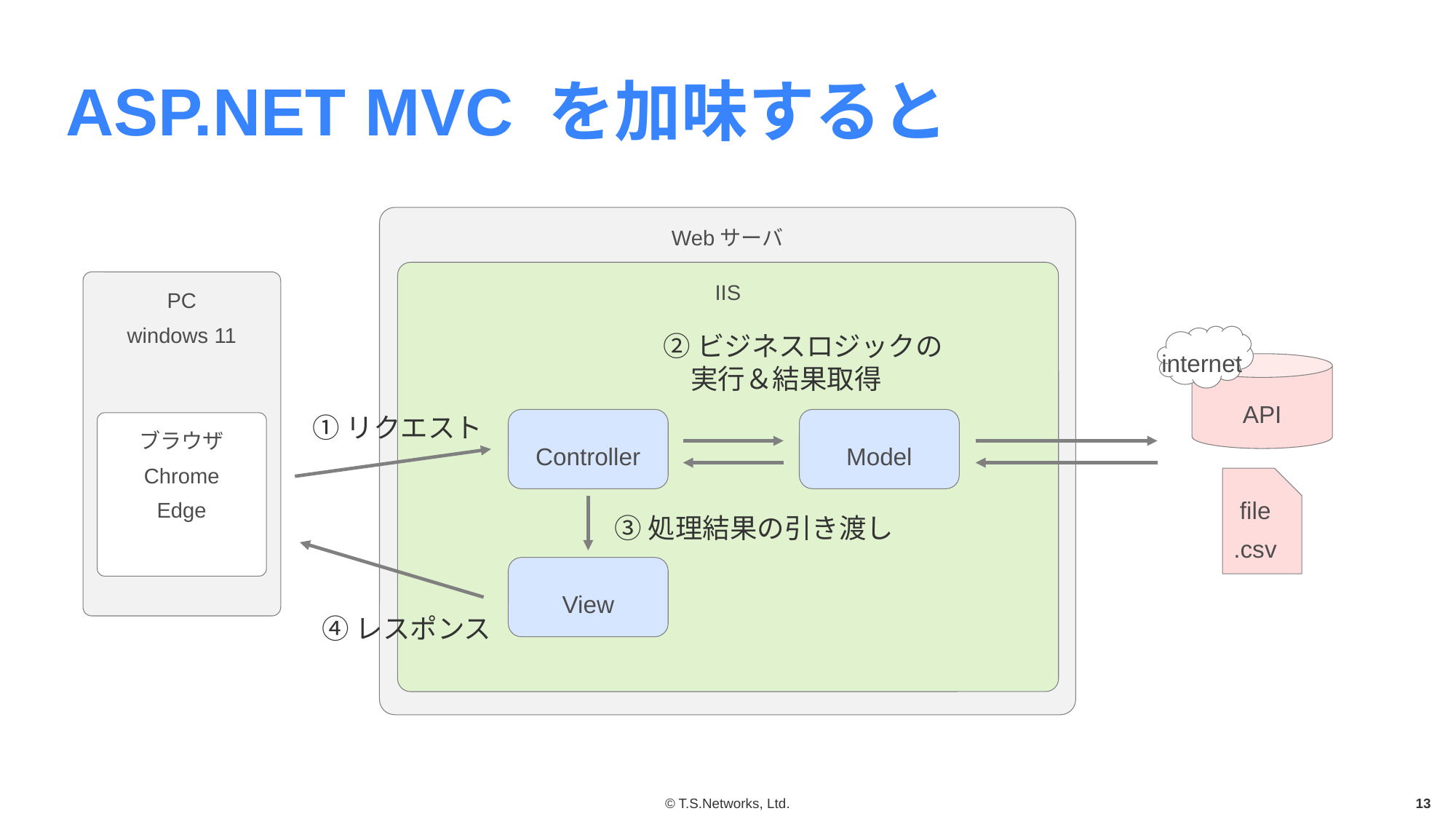

# ASP.NET MVC を加味すると
Webサーバ

IIS

PC
windows 11
②ビジネスロジックの
　実行＆結果取得
①リクエスト
Controller
Model
③処理結果の引き渡し
View
④レスポンス
internet
API
ブラウザ
Chrome
Edge
file
.csv
© T.S.Networks, Ltd.
13